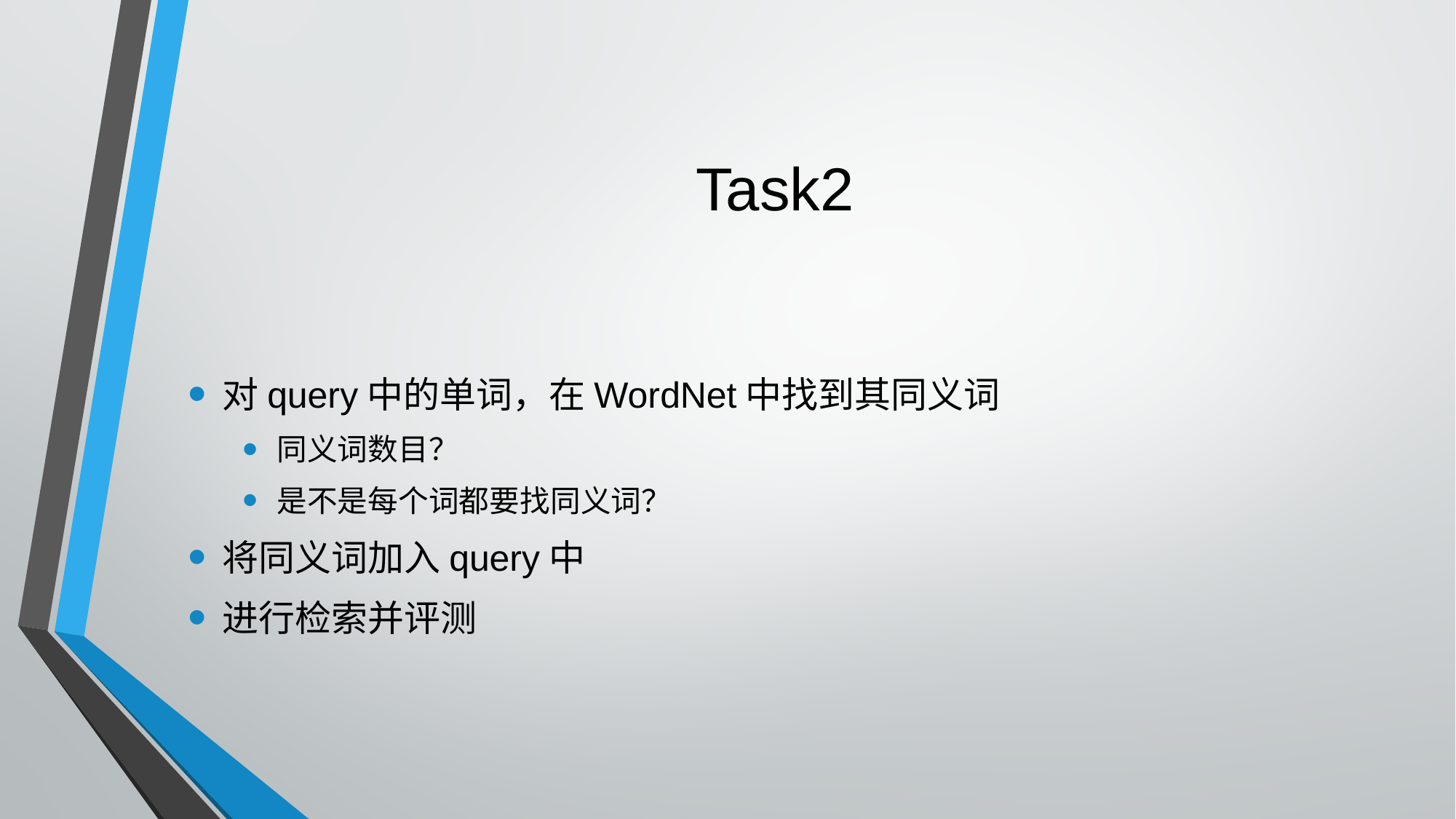

# Task2
对query中的单词，在WordNet中找到其同义词
同义词数目？
是不是每个词都要找同义词？
将同义词加入query中
进行检索并评测